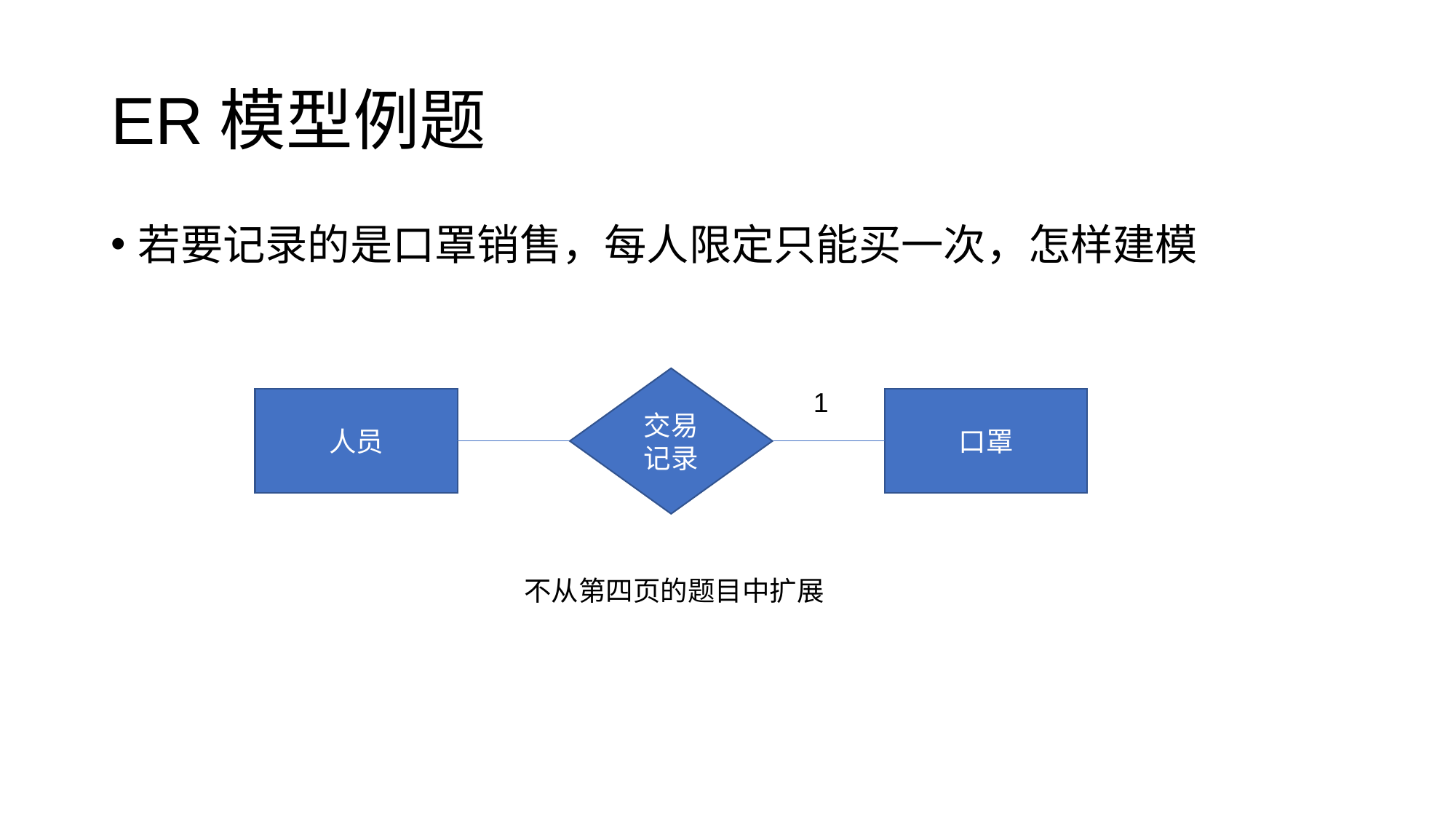

# ER模型例题
若要记录的是口罩销售，每人限定只能买一次，怎样建模
交易记录
1
人员
口罩
不从第四页的题目中扩展